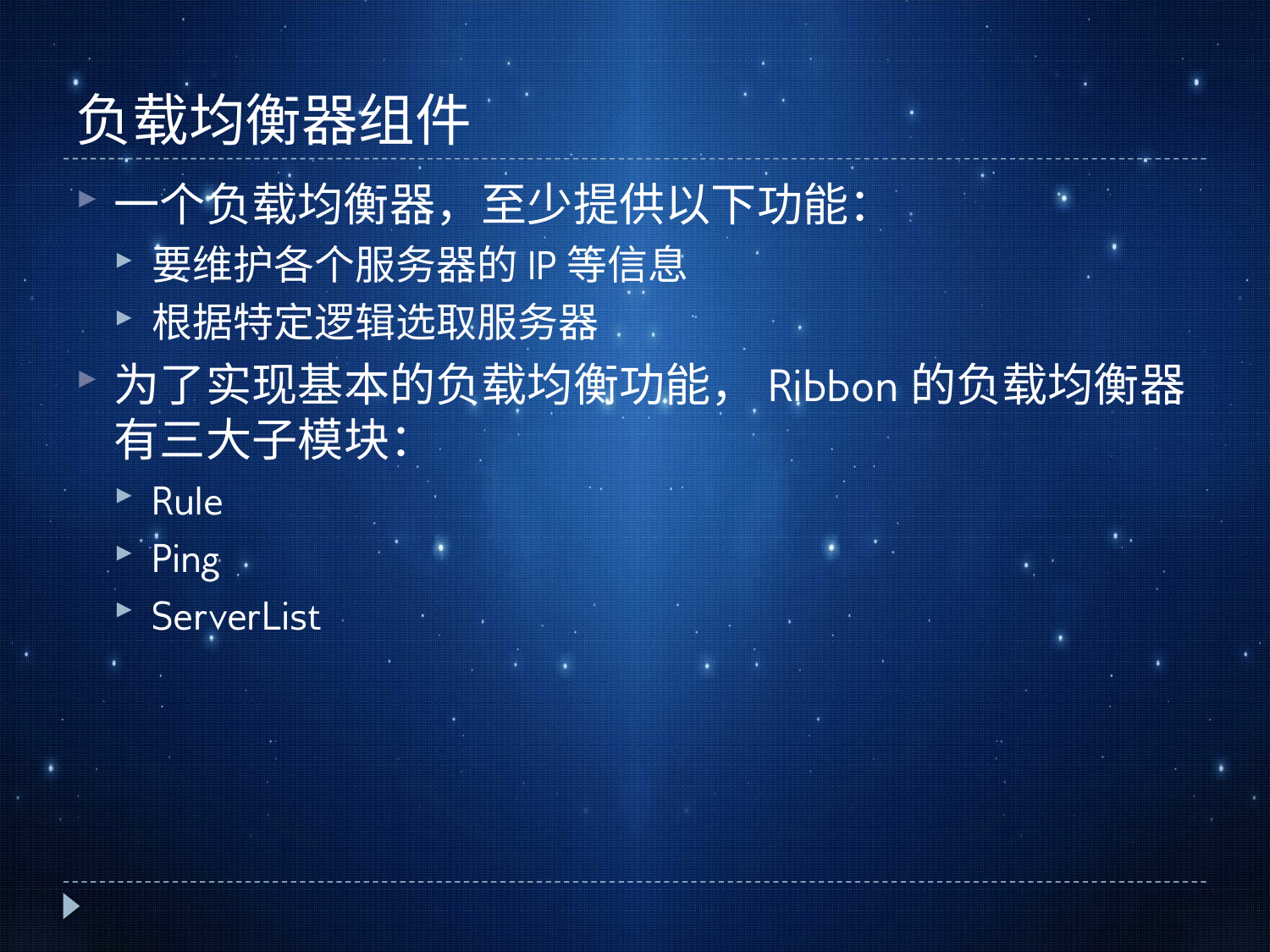

# 负载均衡器组件
一个负载均衡器，至少提供以下功能：
要维护各个服务器的IP等信息
根据特定逻辑选取服务器
为了实现基本的负载均衡功能，Ribbon的负载均衡器有三大子模块：
Rule
Ping
ServerList